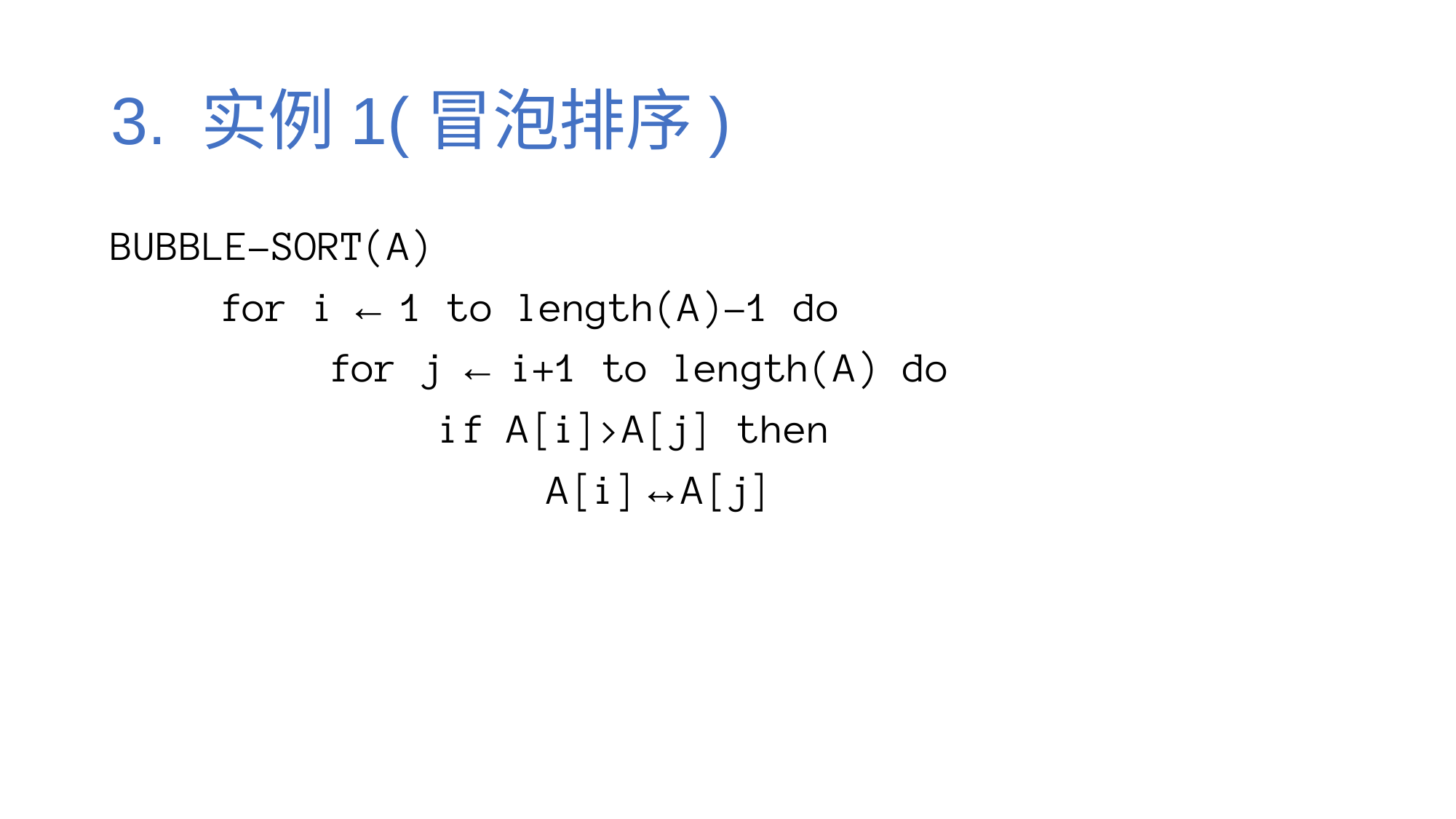

# 3. 实例1(冒泡排序)
BUBBLE-SORT(A)
	for i ← 1 to length(A)-1 do
		for j ← i+1 to length(A) do
			if A[i]>A[j] then
				A[i]↔A[j]